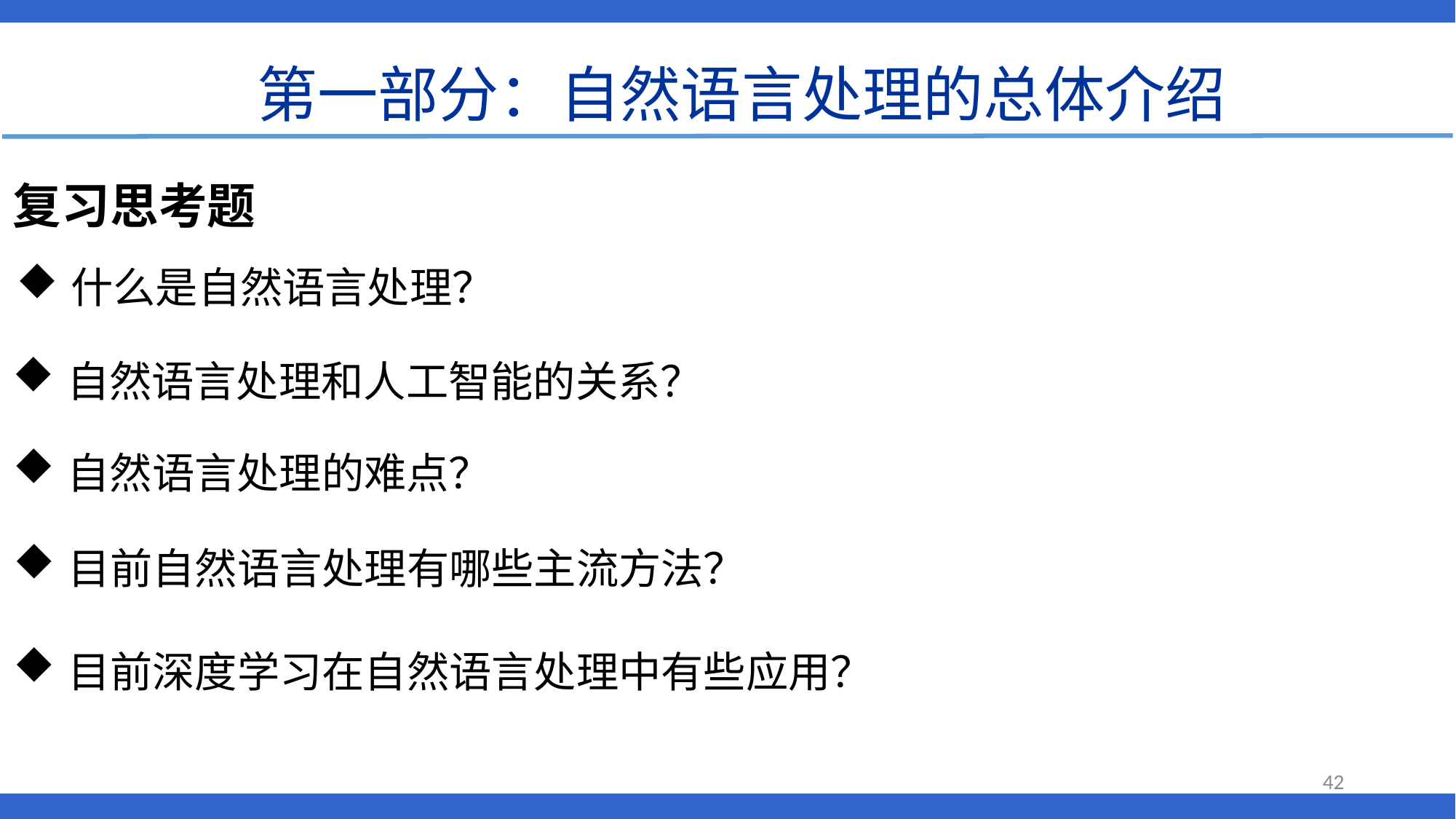

第一部分：自然语言处理的总体介绍
复习思考题
什么是自然语言处理？
自然语言处理和人工智能的关系？
自然语言处理的难点？
目前自然语言处理有哪些主流方法？
目前深度学习在自然语言处理中有些应用？
42